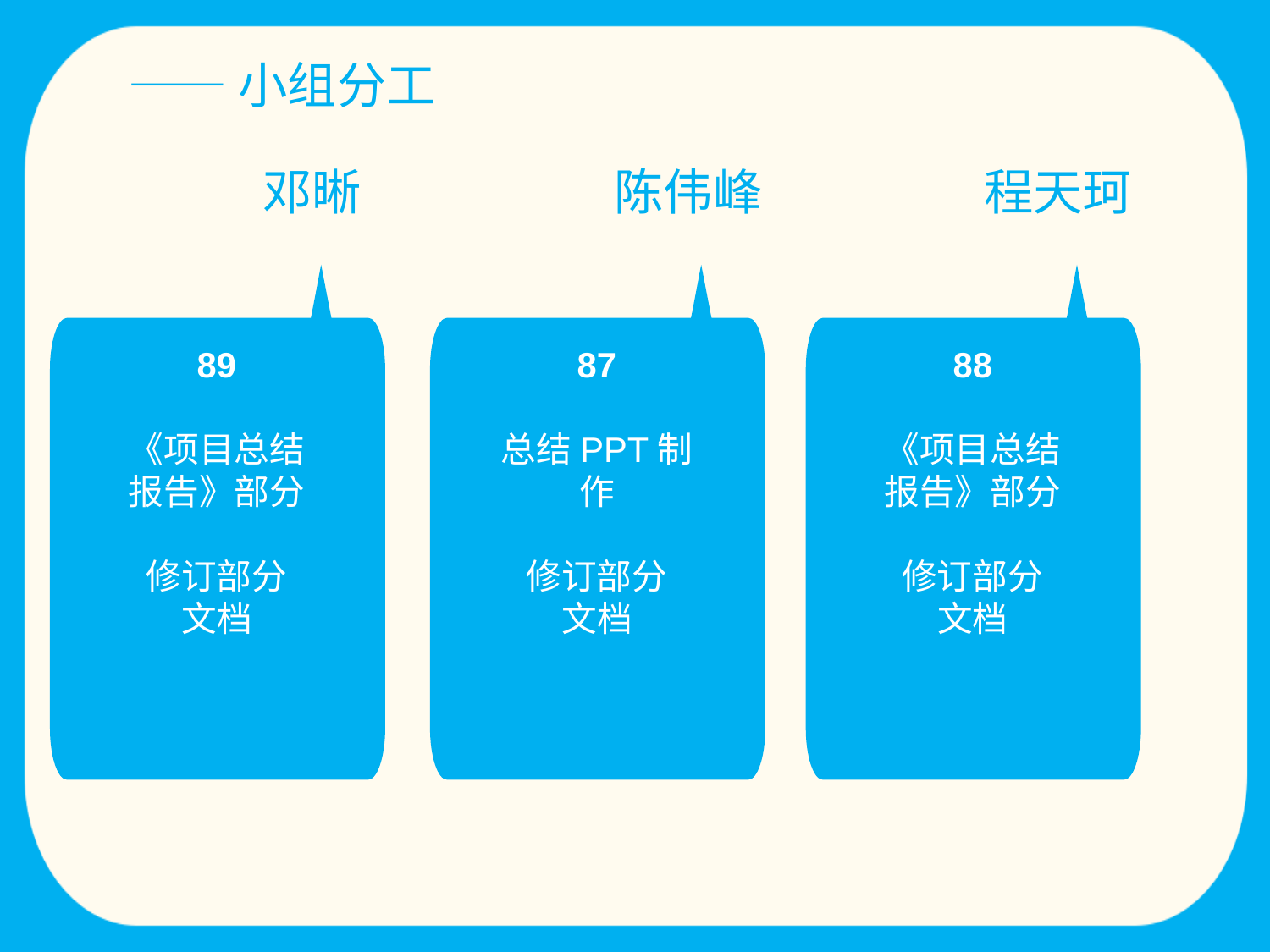

——小组分工
邓晰
陈伟峰
程天珂

89

《项目总结报告》部分

修订部分
文档

87

总结PPT制作

修订部分
文档

88

《项目总结报告》部分

修订部分
文档